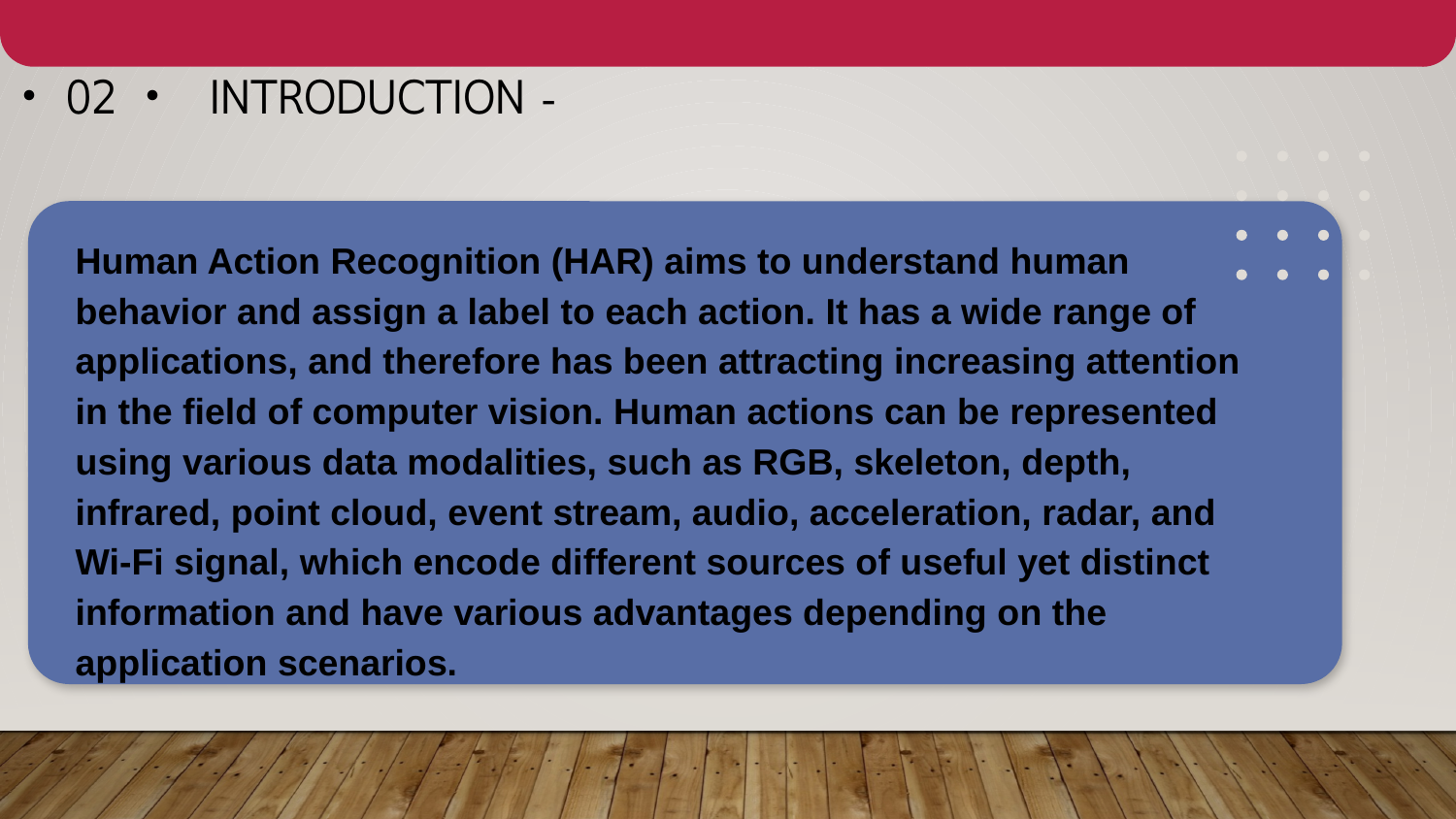

・02・
# Introduction -

Human Action Recognition (HAR) aims to understand human behavior and assign a label to each action. It has a wide range of applications, and therefore has been attracting increasing attention in the field of computer vision. Human actions can be represented using various data modalities, such as RGB, skeleton, depth, infrared, point cloud, event stream, audio, acceleration, radar, and Wi-Fi signal, which encode different sources of useful yet distinct information and have various advantages depending on the application scenarios.